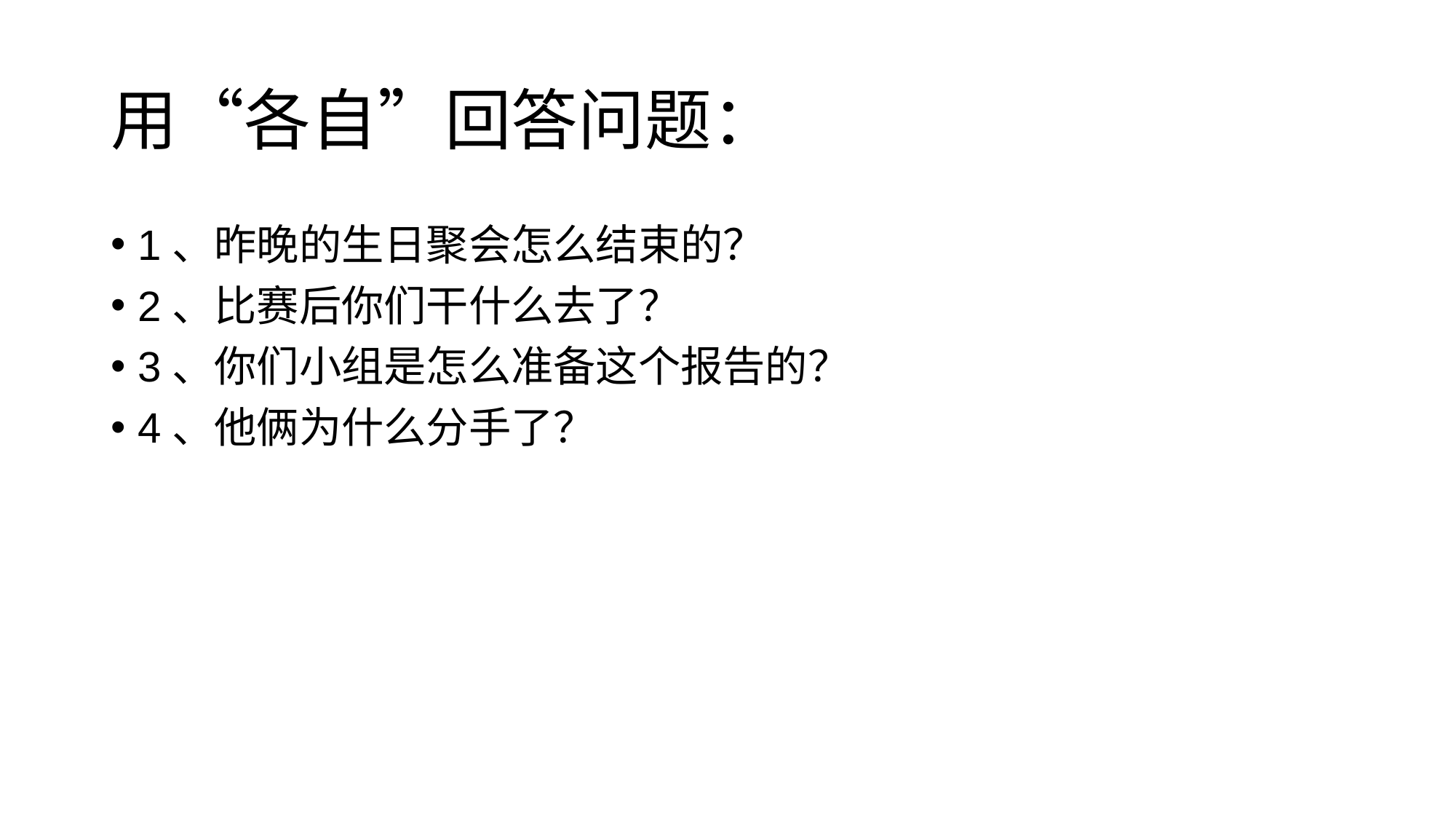

# 用“各自”回答问题：
1、昨晚的生日聚会怎么结束的？
2、比赛后你们干什么去了？
3、你们小组是怎么准备这个报告的？
4、他俩为什么分手了？